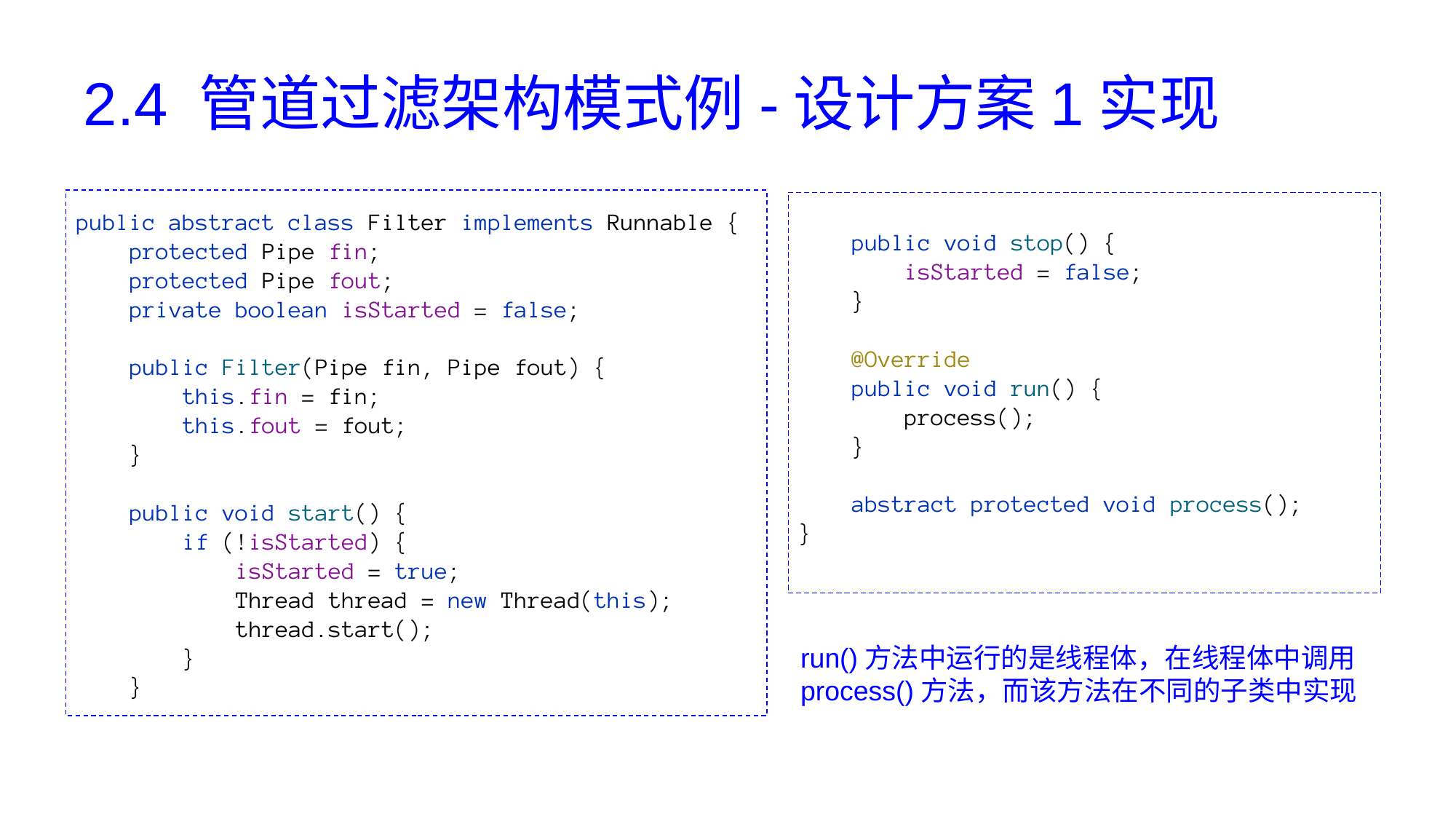

# 2.4 管道过滤架构模式例-设计方案1实现
public abstract class Filter implements Runnable {
    protected Pipe fin;
    protected Pipe fout;
    private boolean isStarted = false;
    public Filter(Pipe fin, Pipe fout) {
        this.fin = fin;
        this.fout = fout;
    }
    public void start() {
        if (!isStarted) {
            isStarted = true;
            Thread thread = new Thread(this);
            thread.start();
        }
    }
    public void stop() {
        isStarted = false;
    }
    @Override
    public void run() {
        process();
    }
    abstract protected void process();
}
run()方法中运行的是线程体，在线程体中调用process()方法，而该方法在不同的子类中实现
37